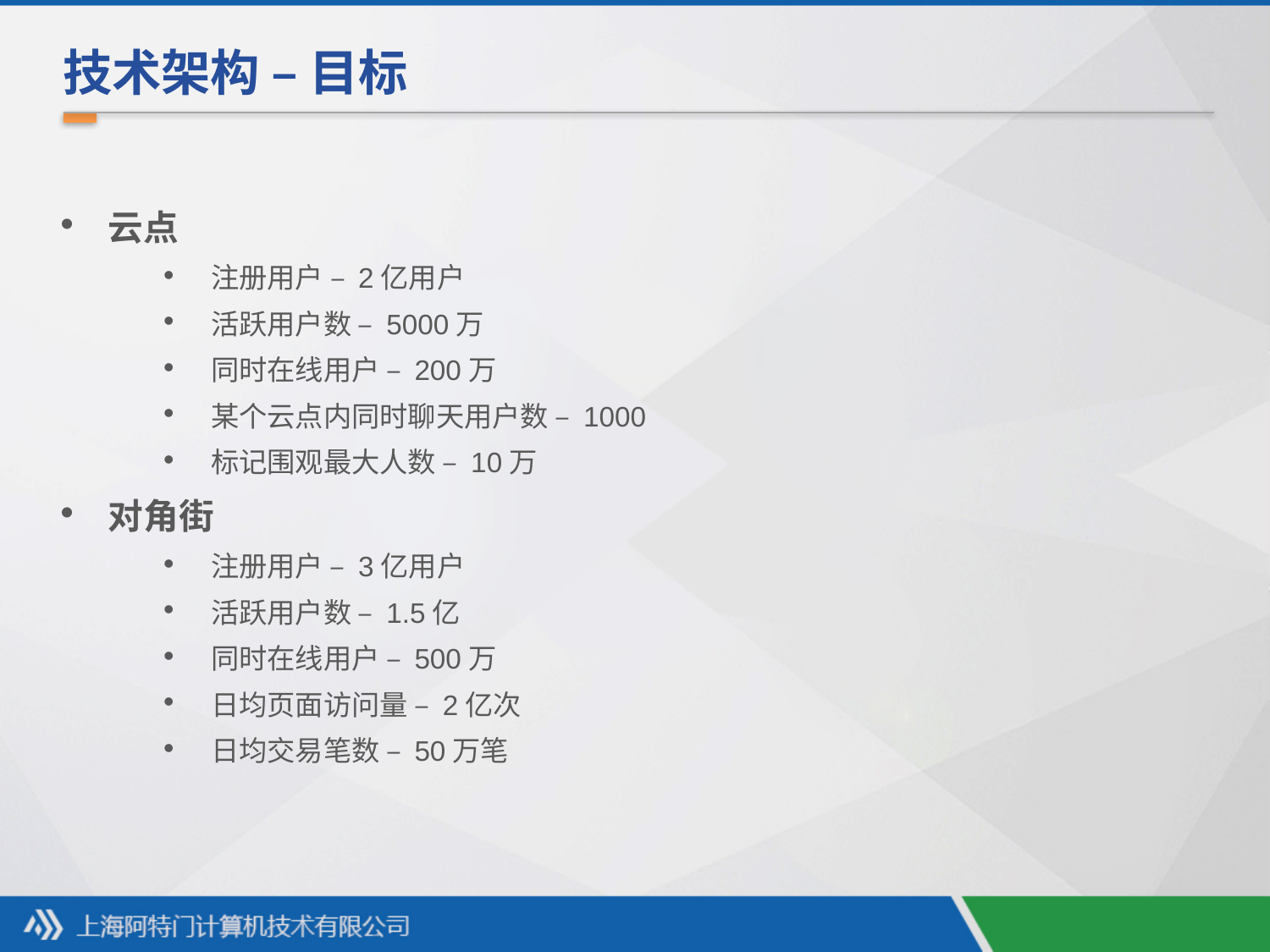

技术架构 – 目标

云点
注册用户 – 2亿用户
活跃用户数 – 5000万
同时在线用户 – 200万
某个云点内同时聊天用户数 – 1000
标记围观最大人数 – 10万
对角街
注册用户 – 3亿用户
活跃用户数 – 1.5亿
同时在线用户 – 500万
日均页面访问量 – 2亿次
日均交易笔数 – 50万笔